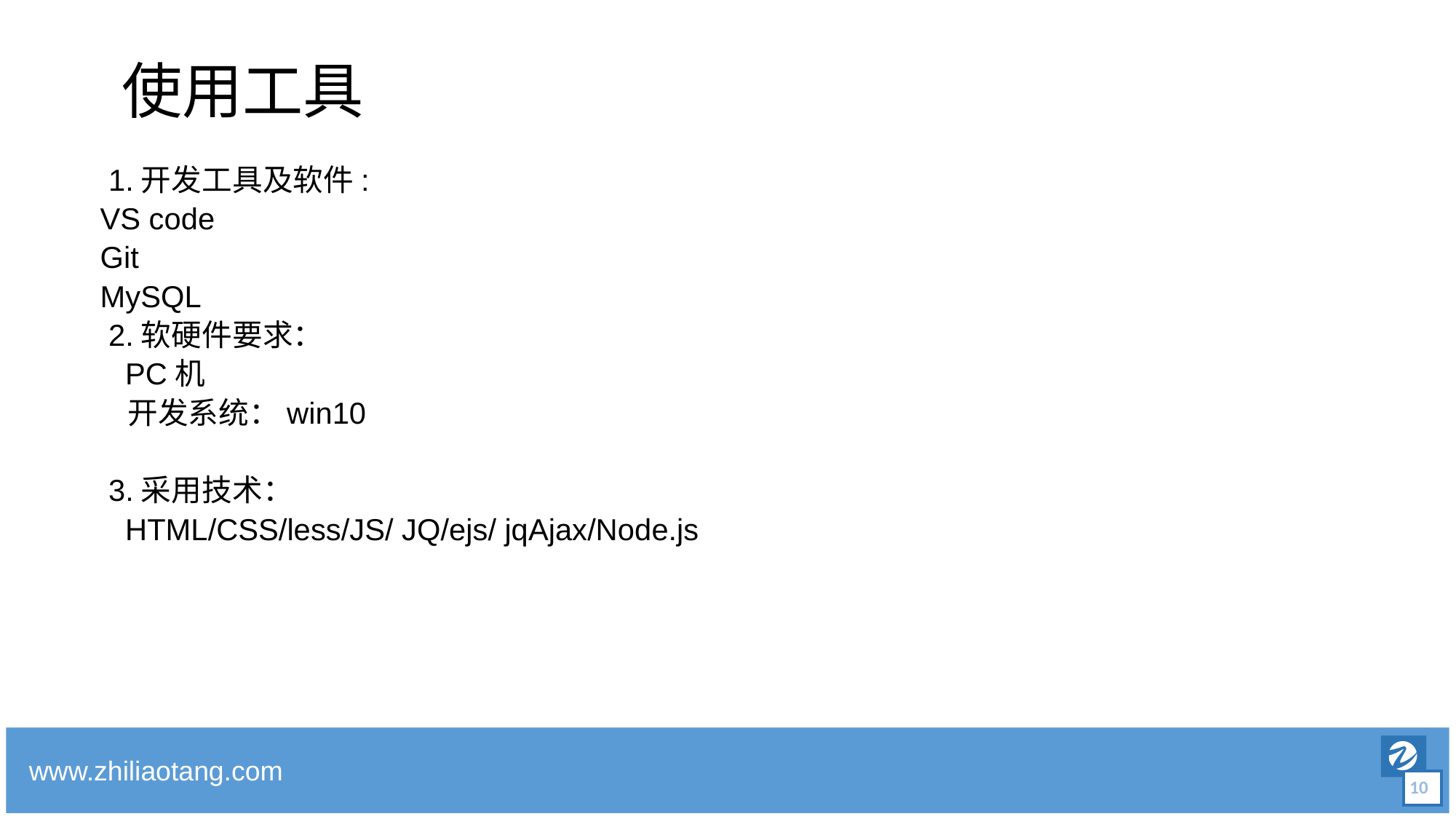

# 使用工具
 1.开发工具及软件:
VS code
Git
MySQL
 2.软硬件要求：
   PC机
   开发系统：win10

 3.采用技术：
   HTML/CSS/less/JS/ JQ/ejs/ jqAjax/Node.js

10